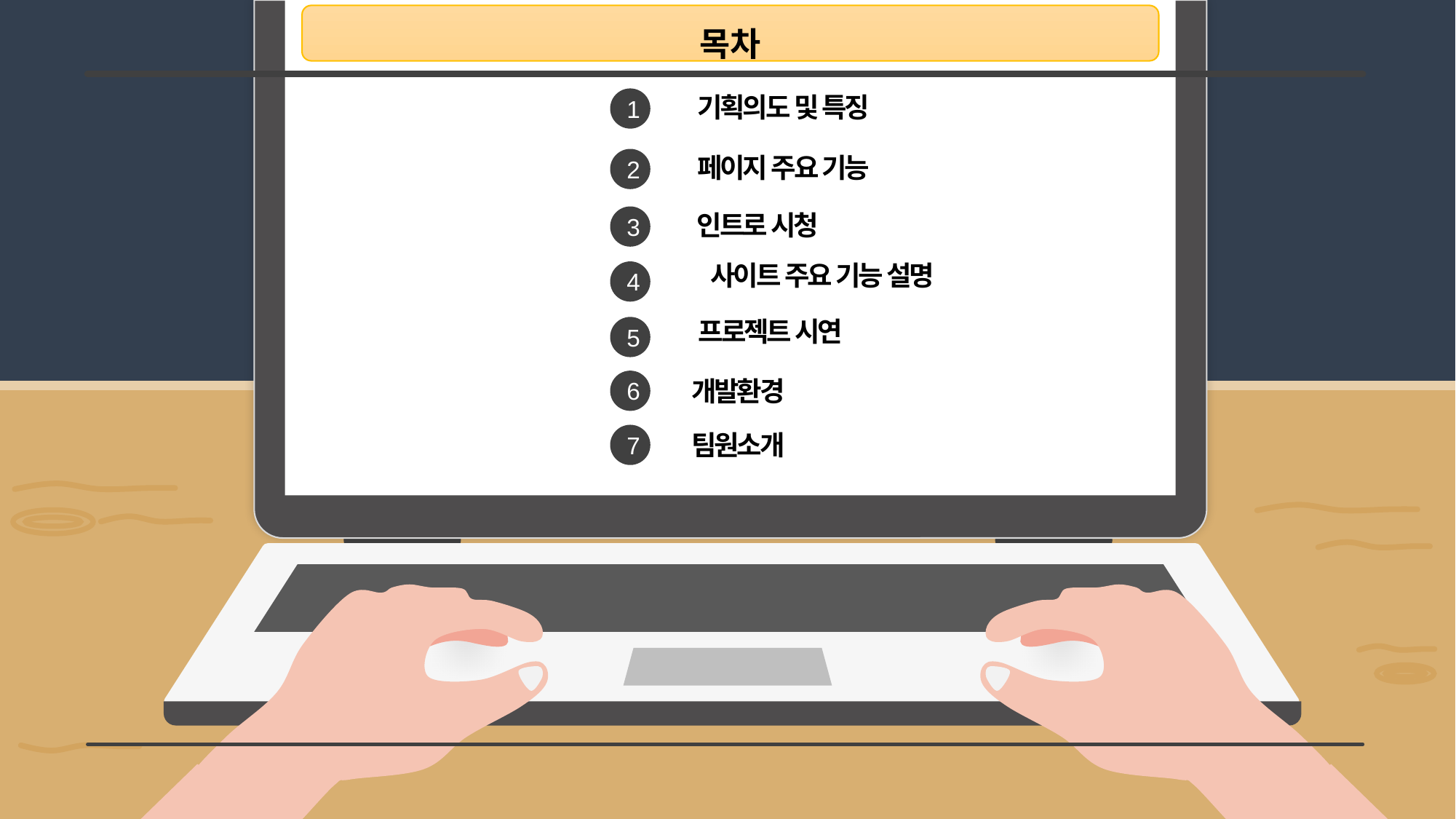

목차
기획의도 및 특징
1
페이지 주요 기능
2
인트로 시청
3
사이트 주요 기능 설명
4
프로젝트 시연
5
개발환경
6
팀원소개
7